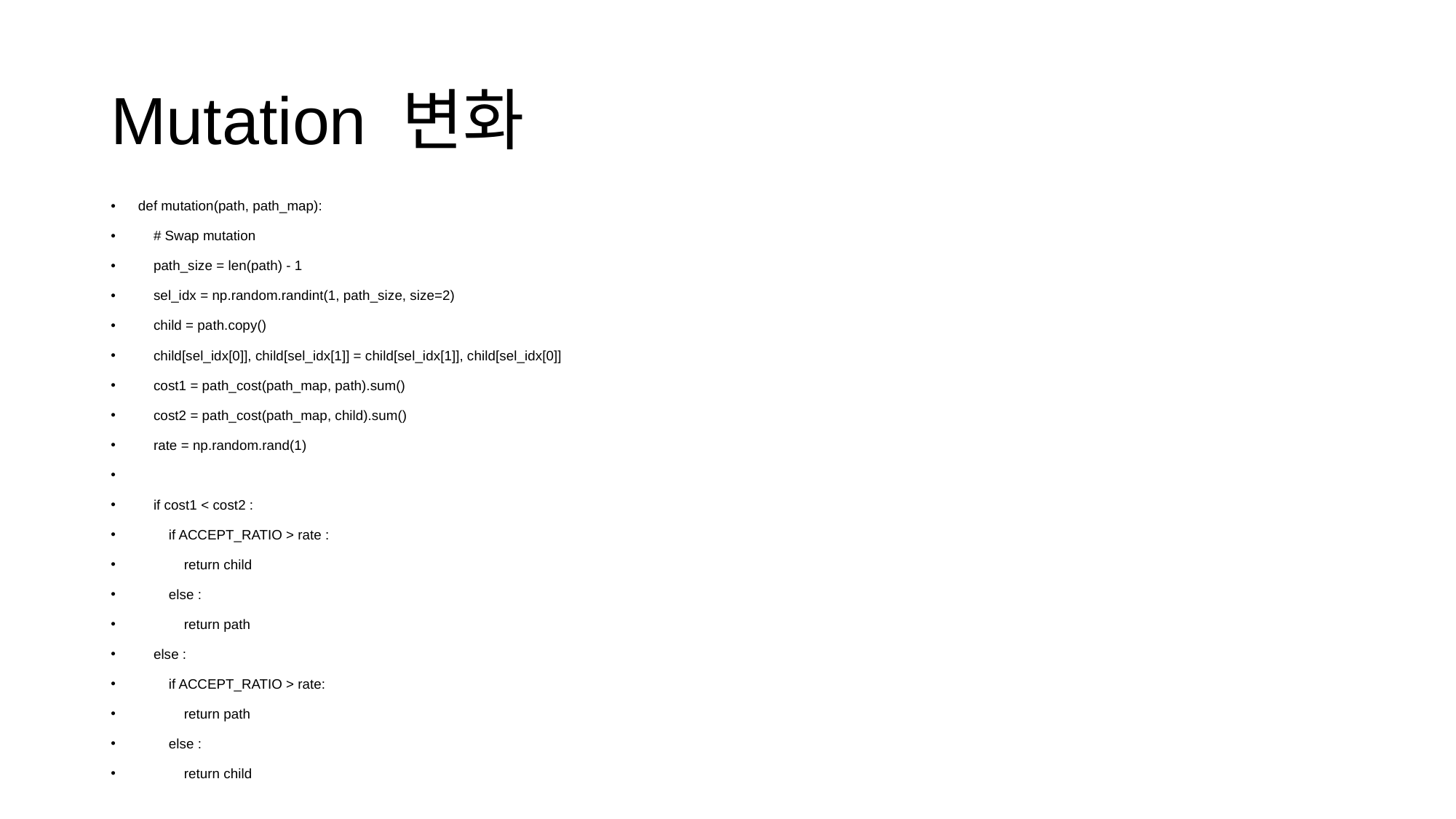

# Mutation 변화
def mutation(path, path_map):
    # Swap mutation
    path_size = len(path) - 1
    sel_idx = np.random.randint(1, path_size, size=2)
    child = path.copy()
    child[sel_idx[0]], child[sel_idx[1]] = child[sel_idx[1]], child[sel_idx[0]]
    cost1 = path_cost(path_map, path).sum()
    cost2 = path_cost(path_map, child).sum()
    rate = np.random.rand(1)

    if cost1 < cost2 :
        if ACCEPT_RATIO > rate :
            return child
        else :
            return path
    else :
        if ACCEPT_RATIO > rate:
            return path
        else :
            return child